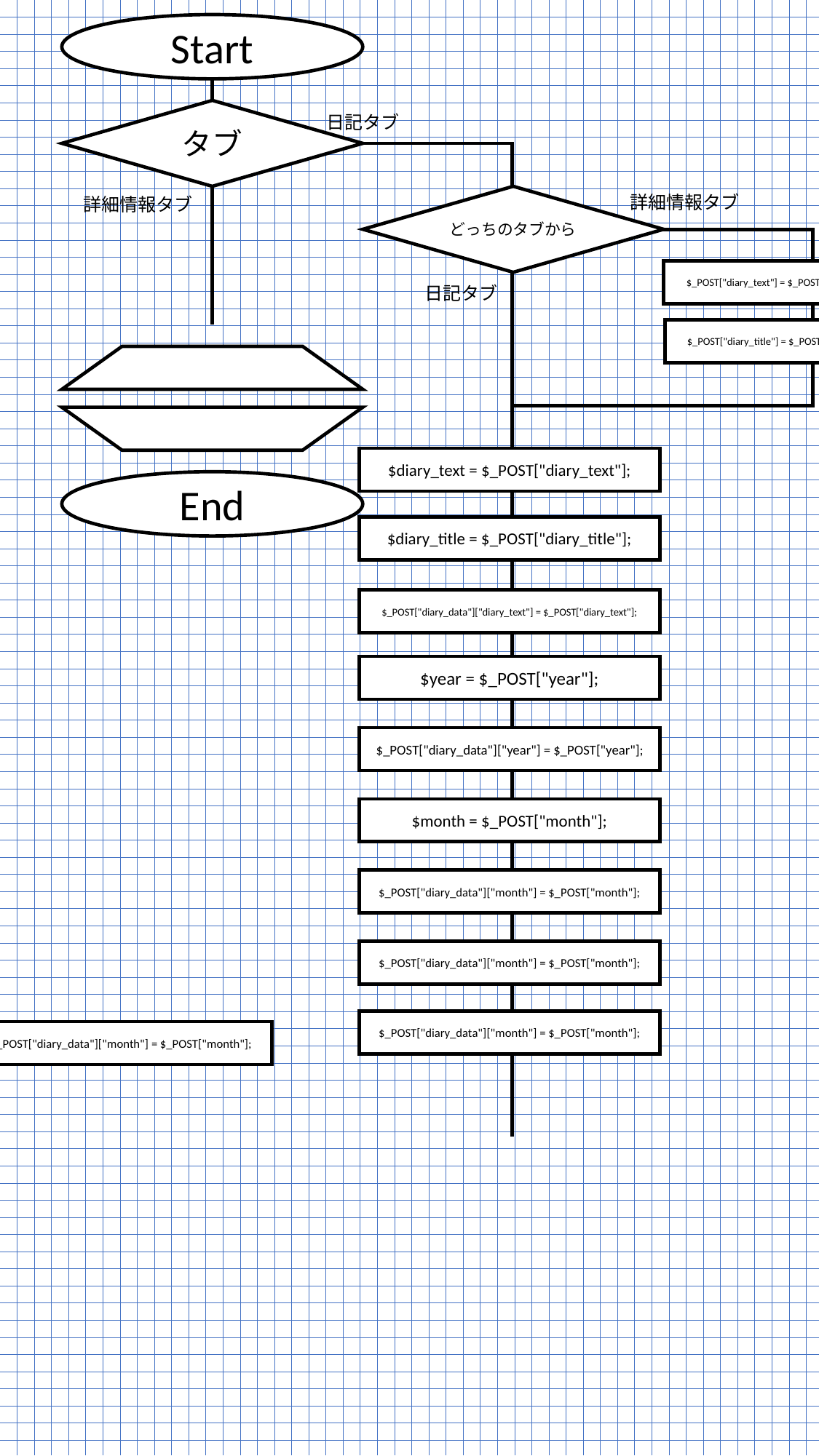

Start
日記タブ
タブ

詳細情報タブ
詳細情報タブ
どっちのタブから

$_POST["diary_text"] = $_POST["diary_data"]["diary_text"];
日記タブ
$_POST["diary_title"] = $_POST["diary_data"]["diary_title"];

$diary_text = $_POST["diary_text"];
End
$diary_title = $_POST["diary_title"];
$_POST["diary_data"]["diary_text"] = $_POST["diary_text"];
$year = $_POST["year"];
$_POST["diary_data"]["year"] = $_POST["year"];
$month = $_POST["month"];
$_POST["diary_data"]["month"] = $_POST["month"];
$_POST["diary_data"]["month"] = $_POST["month"];
$_POST["diary_data"]["month"] = $_POST["month"];
$_POST["diary_data"]["month"] = $_POST["month"];